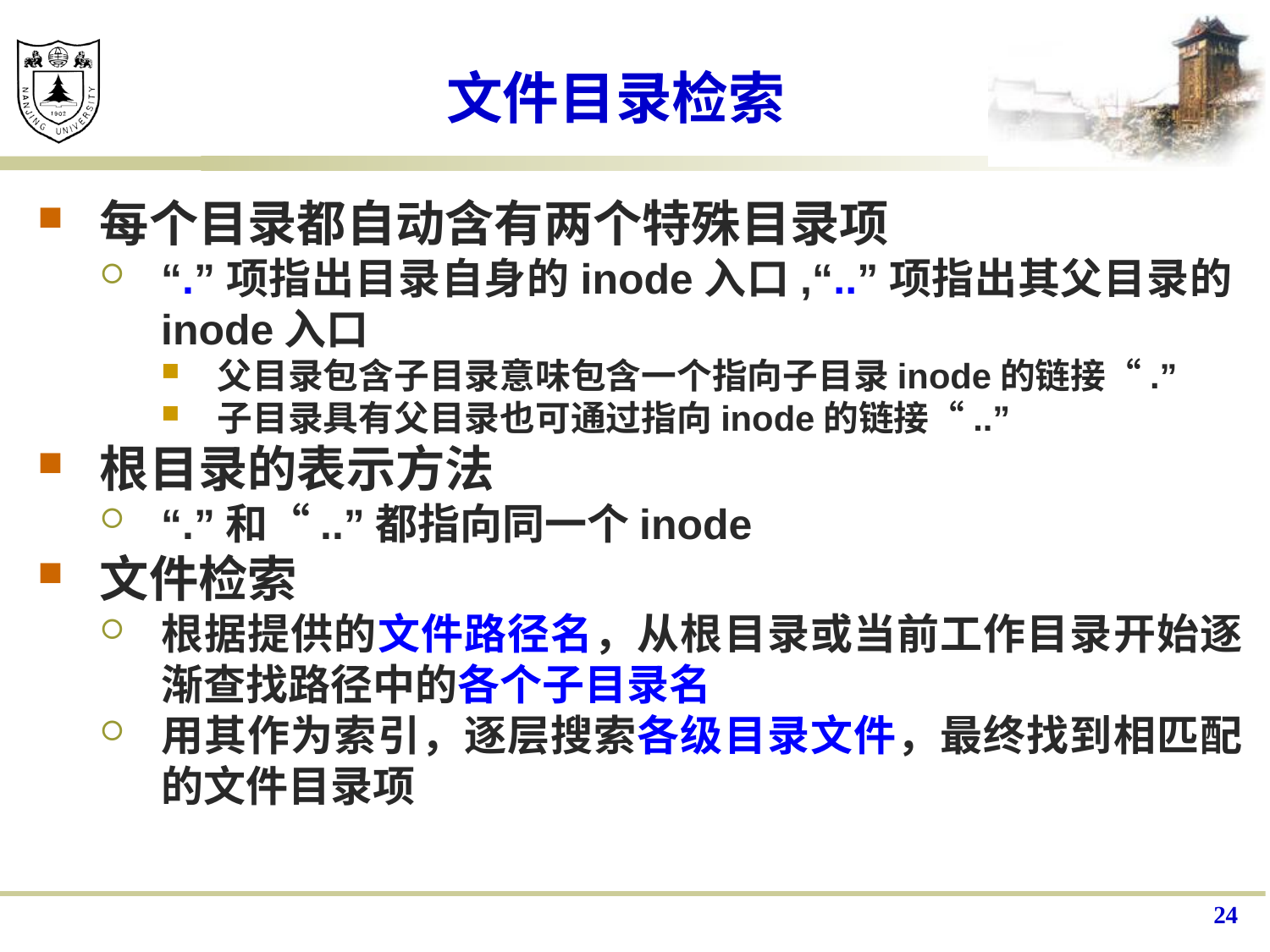

# 文件目录检索
每个目录都自动含有两个特殊目录项
“.”项指出目录自身的inode入口,“..”项指出其父目录的inode入口
父目录包含子目录意味包含一个指向子目录inode的链接“.”
子目录具有父目录也可通过指向inode的链接“..”
根目录的表示方法
“.”和“..”都指向同一个inode
文件检索
根据提供的文件路径名，从根目录或当前工作目录开始逐渐查找路径中的各个子目录名
用其作为索引，逐层搜索各级目录文件，最终找到相匹配的文件目录项
24